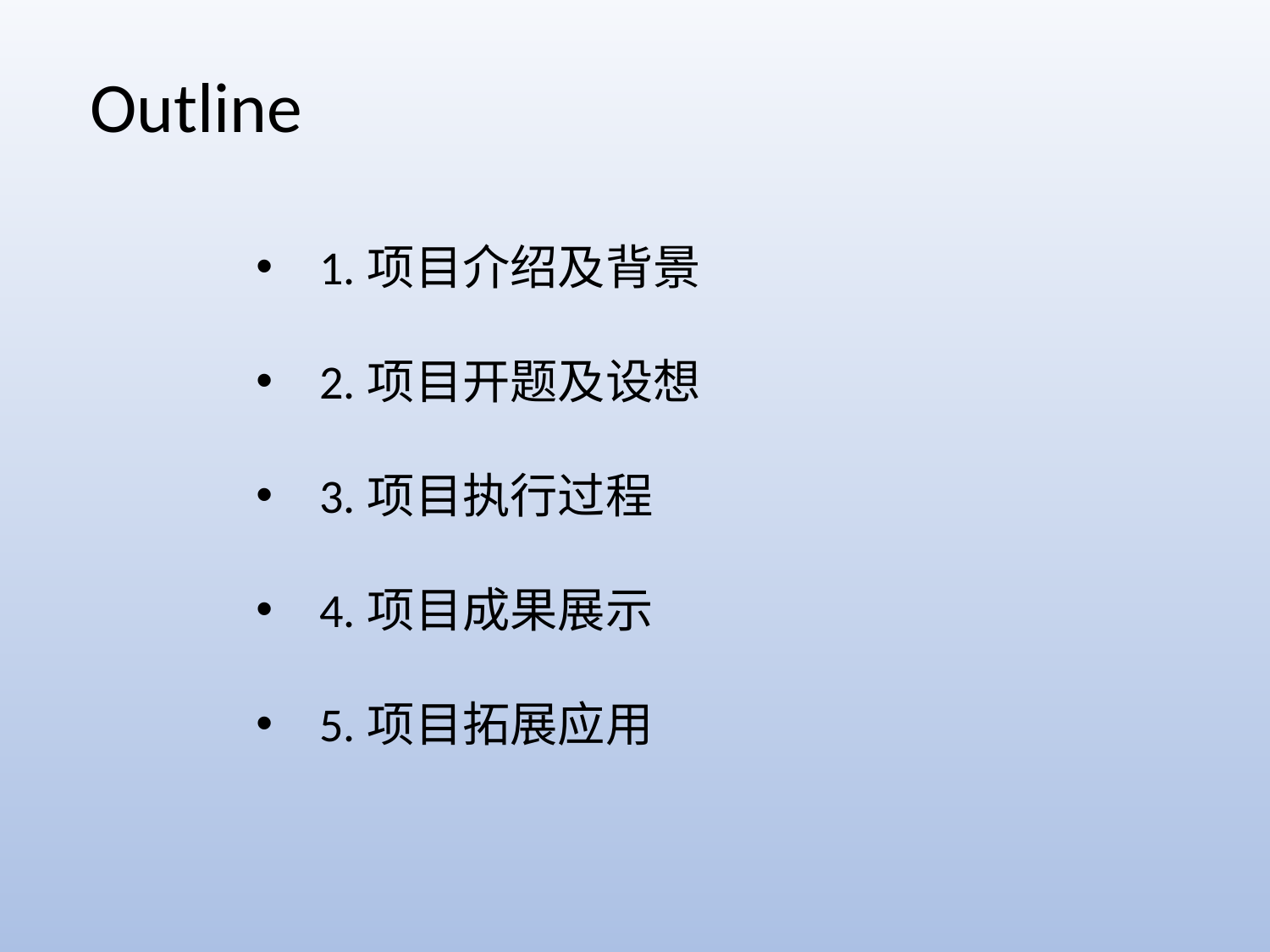

Outline
1.项目介绍及背景
2.项目开题及设想
3.项目执行过程
4.项目成果展示
5.项目拓展应用